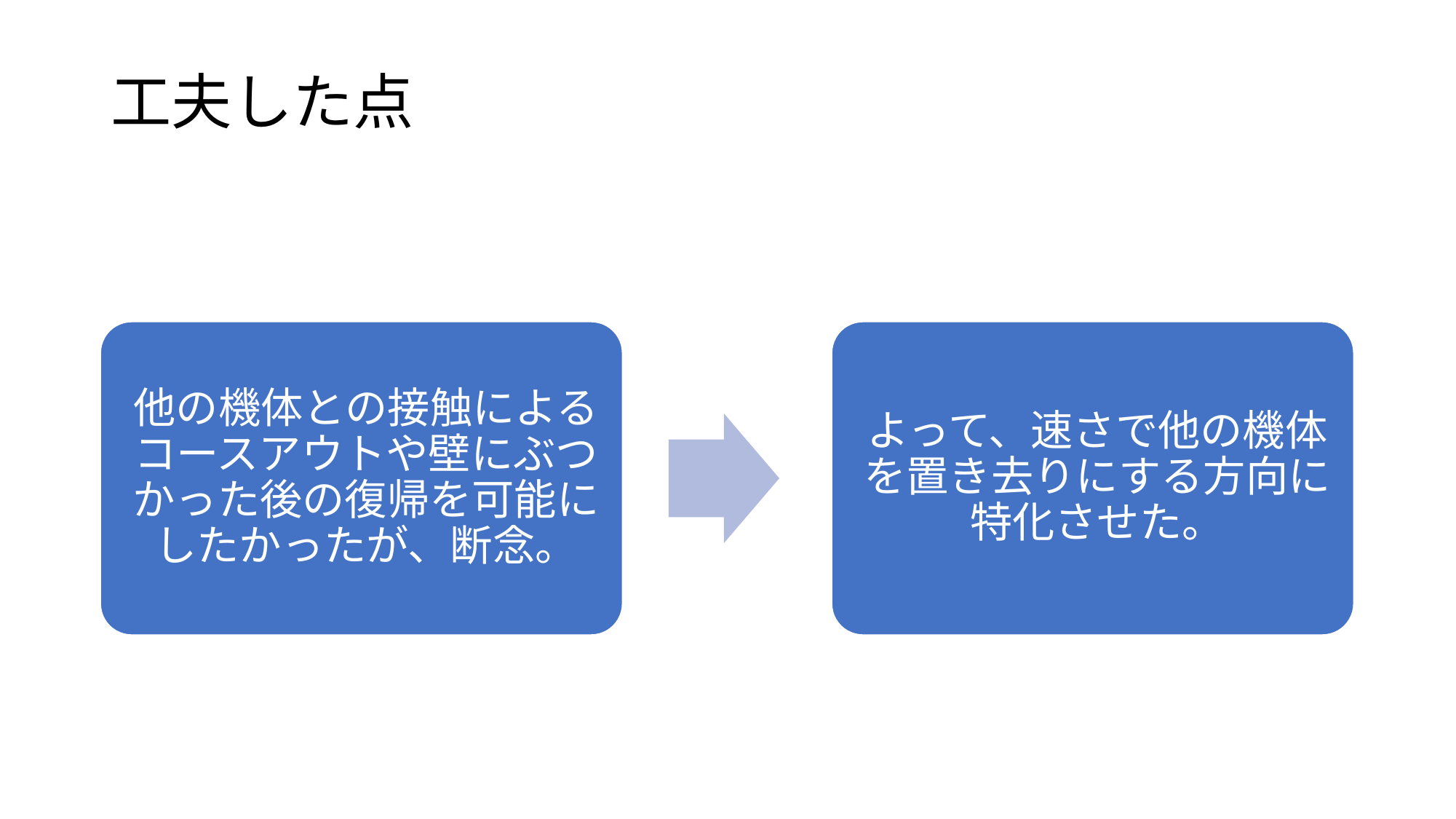

# 工夫した点
他の機体との接触によるコースアウトや壁にぶつかった後の復帰を可能にしたかったが、断念。

よって、速さで他の機体を置き去りにする方向に特化させた。